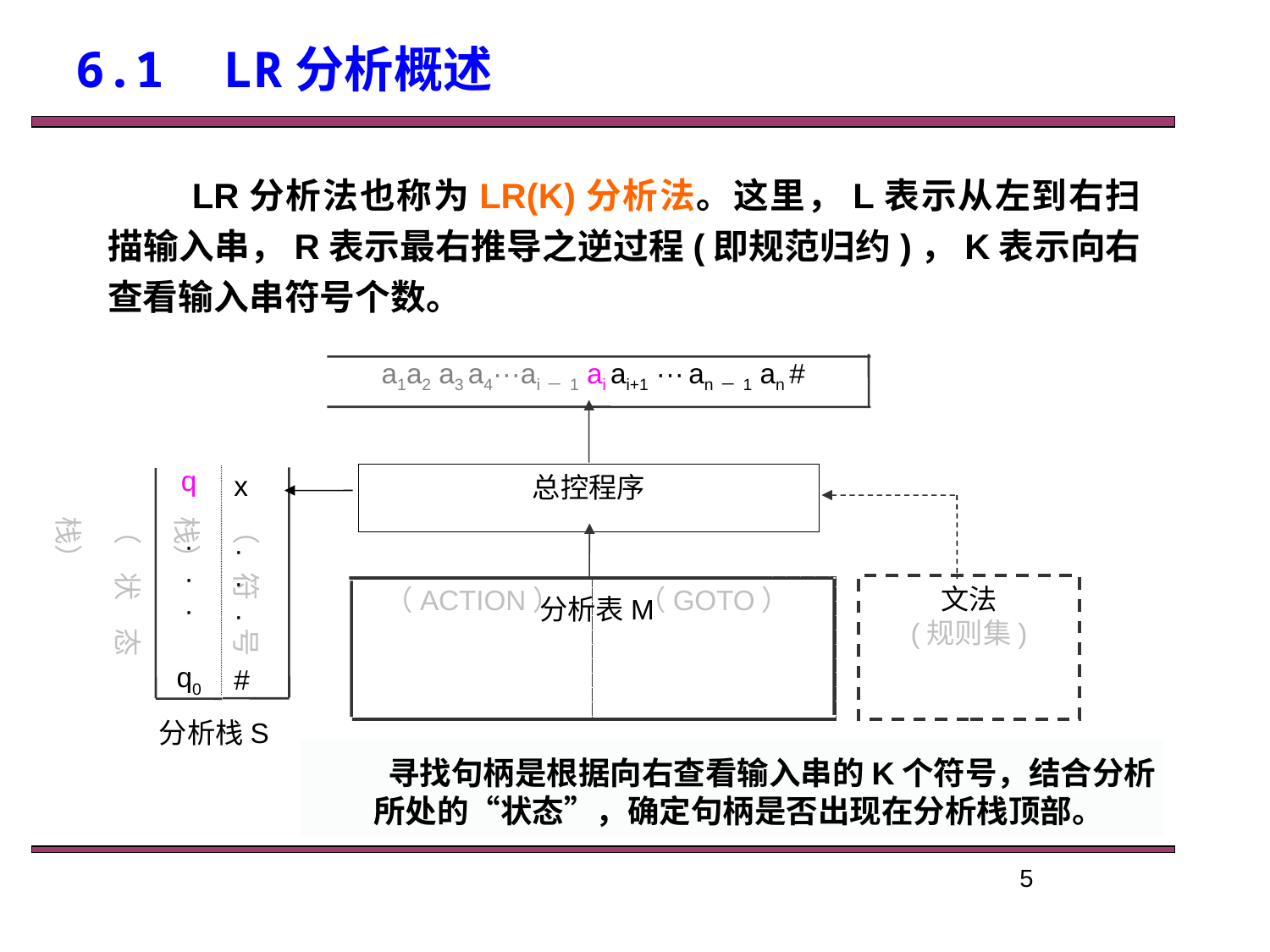

# 6.1  LR分析概述
LR分析法也称为LR(K)分析法。这里，L表示从左到右扫描输入串，R表示最右推导之逆过程(即规范归约)，K表示向右查看输入串符号个数。
a1a2 a3 a4···ai－1 ai ai+1 ··· an－1 an #

q

·
·
·

q0
x

·
·
·

#
总控程序

（符号栈）
（状态栈）

文法
(规则集)
（ACTION）
（GOTO）

分析表M

分析栈S

寻找句柄是根据向右查看输入串的K个符号，结合分析所处的“状态”，确定句柄是否出现在分析栈顶部。
5